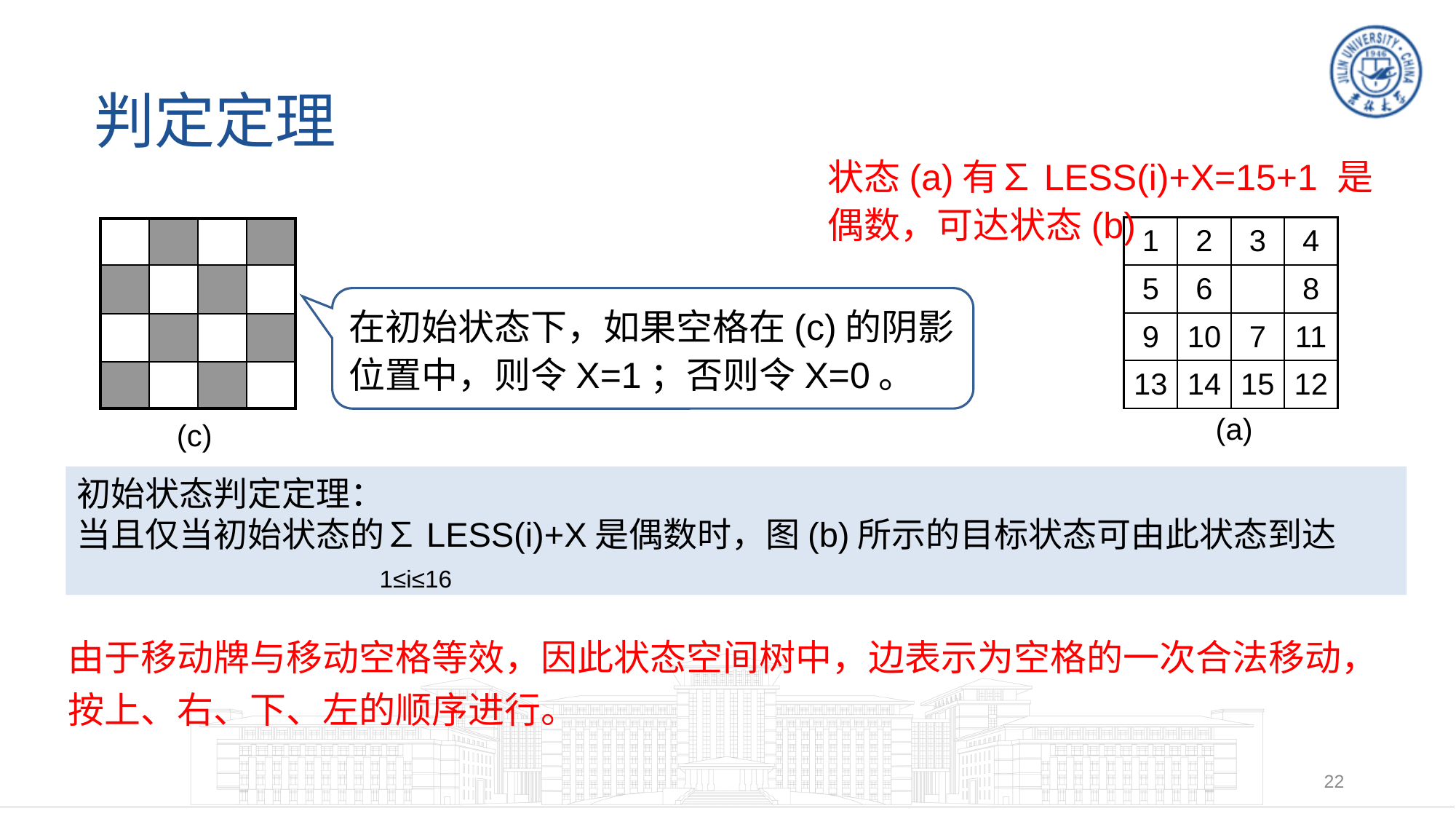

# 判定定理
状态(a)有∑LESS(i)+X=15+1 是偶数，可达状态(b)

| 1 | 2 | 3 | 4 |
| --- | --- | --- | --- |
| 5 | 6 |  | 8 |
| 9 | 10 | 7 | 11 |
| 13 | 14 | 15 | 12 |
|  |  |  |  |
| --- | --- | --- | --- |
|  |  |  |  |
|  |  |  |  |
|  |  |  |  |
在初始状态下，如果空格在(c)的阴影位置中，则令X=1；否则令X=0。

(a)
(c)
初始状态判定定理：
当且仅当初始状态的∑LESS(i)+X是偶数时，图(b)所示的目标状态可由此状态到达
1≤i≤16
由于移动牌与移动空格等效，因此状态空间树中，边表示为空格的一次合法移动，按上、右、下、左的顺序进行。
22